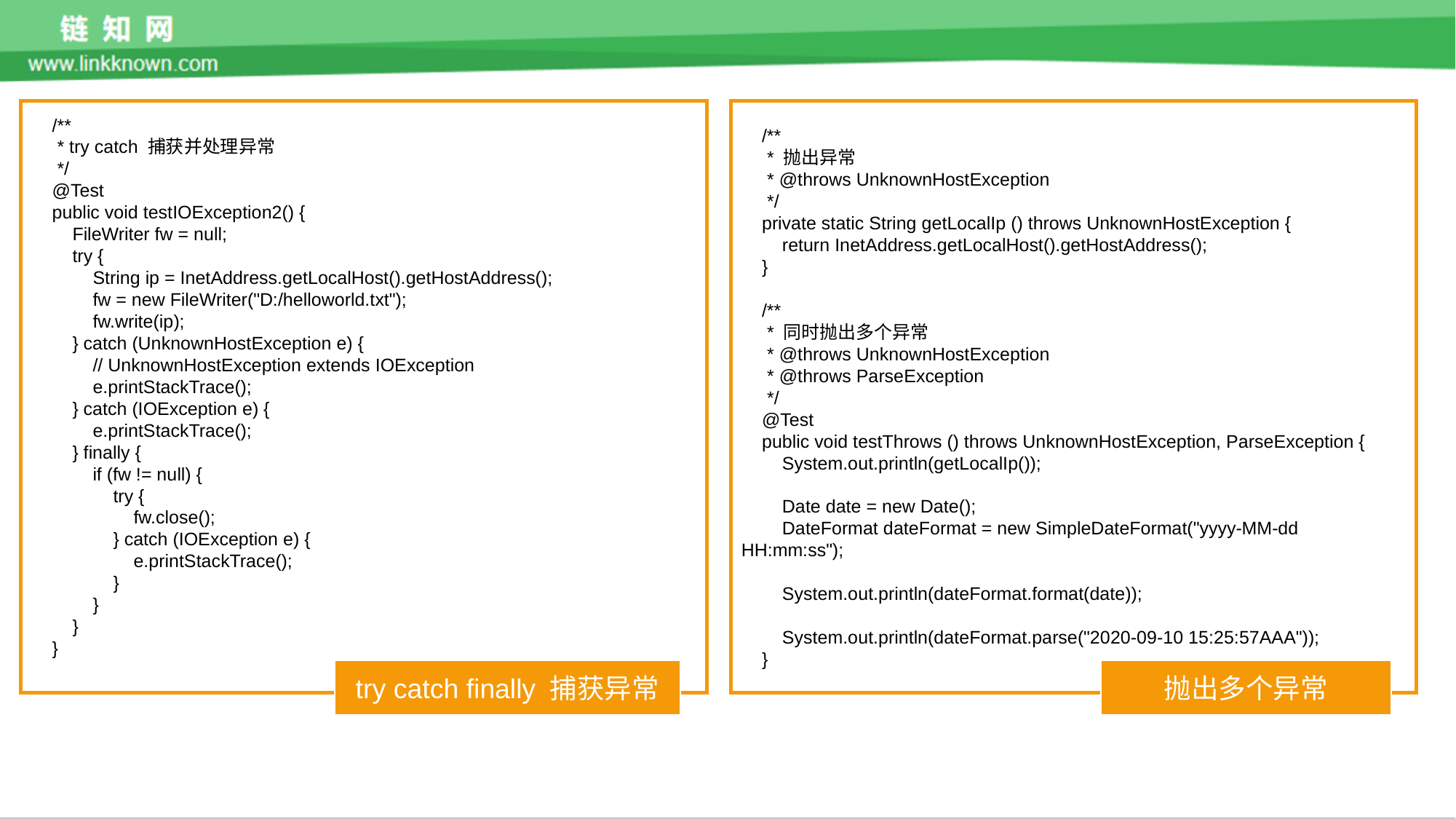

/**
     * try catch 捕获并处理异常
     */
    @Test
    public void testIOException2() {
        FileWriter fw = null;
        try {
            String ip = InetAddress.getLocalHost().getHostAddress();
            fw = new FileWriter("D:/helloworld.txt");
            fw.write(ip);
        } catch (UnknownHostException e) {
            // UnknownHostException extends IOException
            e.printStackTrace();
        } catch (IOException e) {
            e.printStackTrace();
        } finally {
            if (fw != null) {
                try {
                    fw.close();
                } catch (IOException e) {
                    e.printStackTrace();
                }
            }
        }
    }

    /**
     * 抛出异常
     * @throws UnknownHostException
     */
    private static String getLocalIp () throws UnknownHostException {
        return InetAddress.getLocalHost().getHostAddress();
    }

    /**
     * 同时抛出多个异常
     * @throws UnknownHostException
     * @throws ParseException
     */
    @Test
    public void testThrows () throws UnknownHostException, ParseException {
        System.out.println(getLocalIp());

        Date date = new Date();
        DateFormat dateFormat = new SimpleDateFormat("yyyy-MM-dd HH:mm:ss");

        System.out.println(dateFormat.format(date));

        System.out.println(dateFormat.parse("2020-09-10 15:25:57AAA"));
    }
try catch finally 捕获异常
抛出多个异常